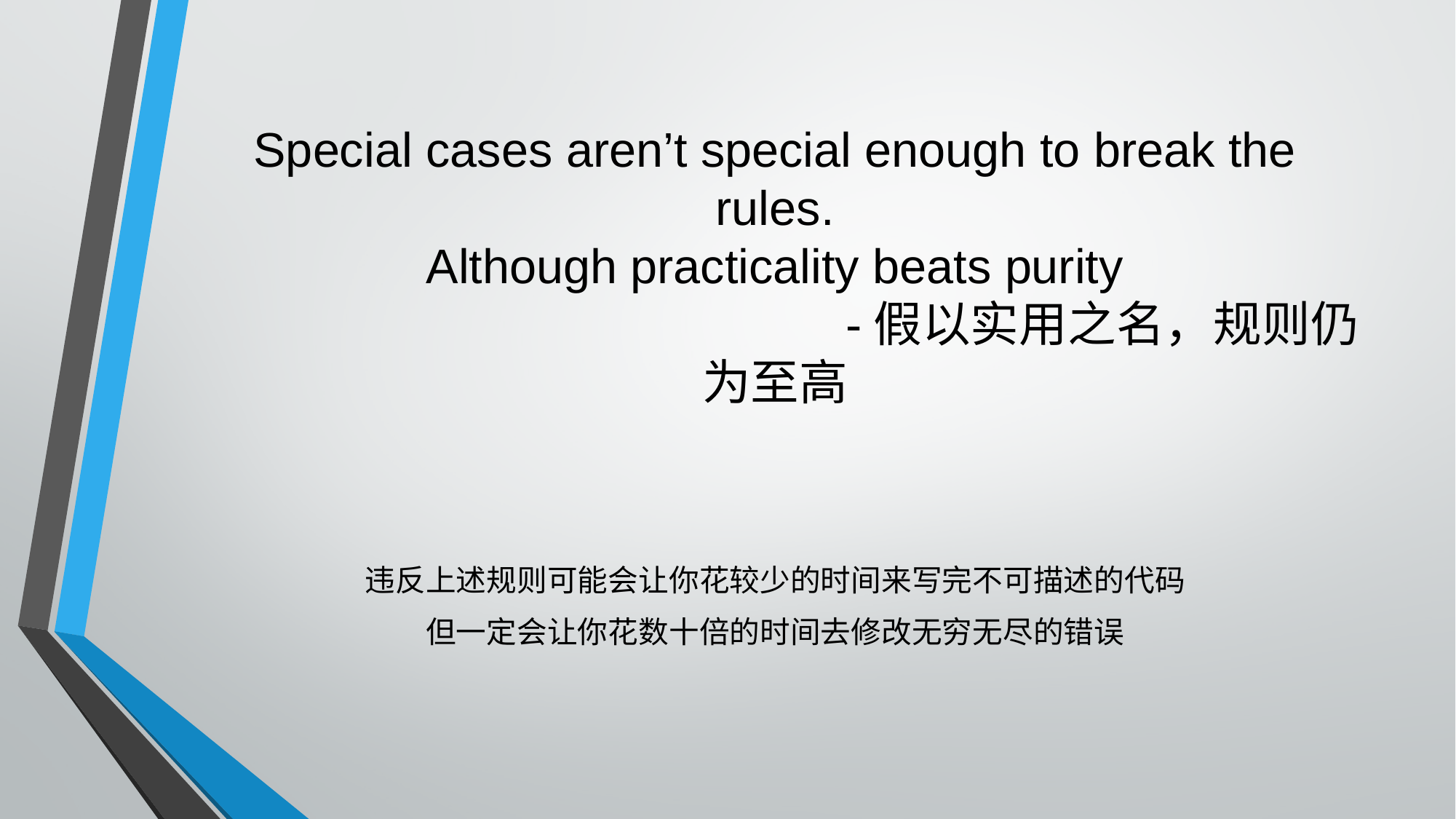

# Special cases aren’t special enough to break the rules. Although practicality beats purity -假以实用之名，规则仍为至高
违反上述规则可能会让你花较少的时间来写完不可描述的代码
但一定会让你花数十倍的时间去修改无穷无尽的错误